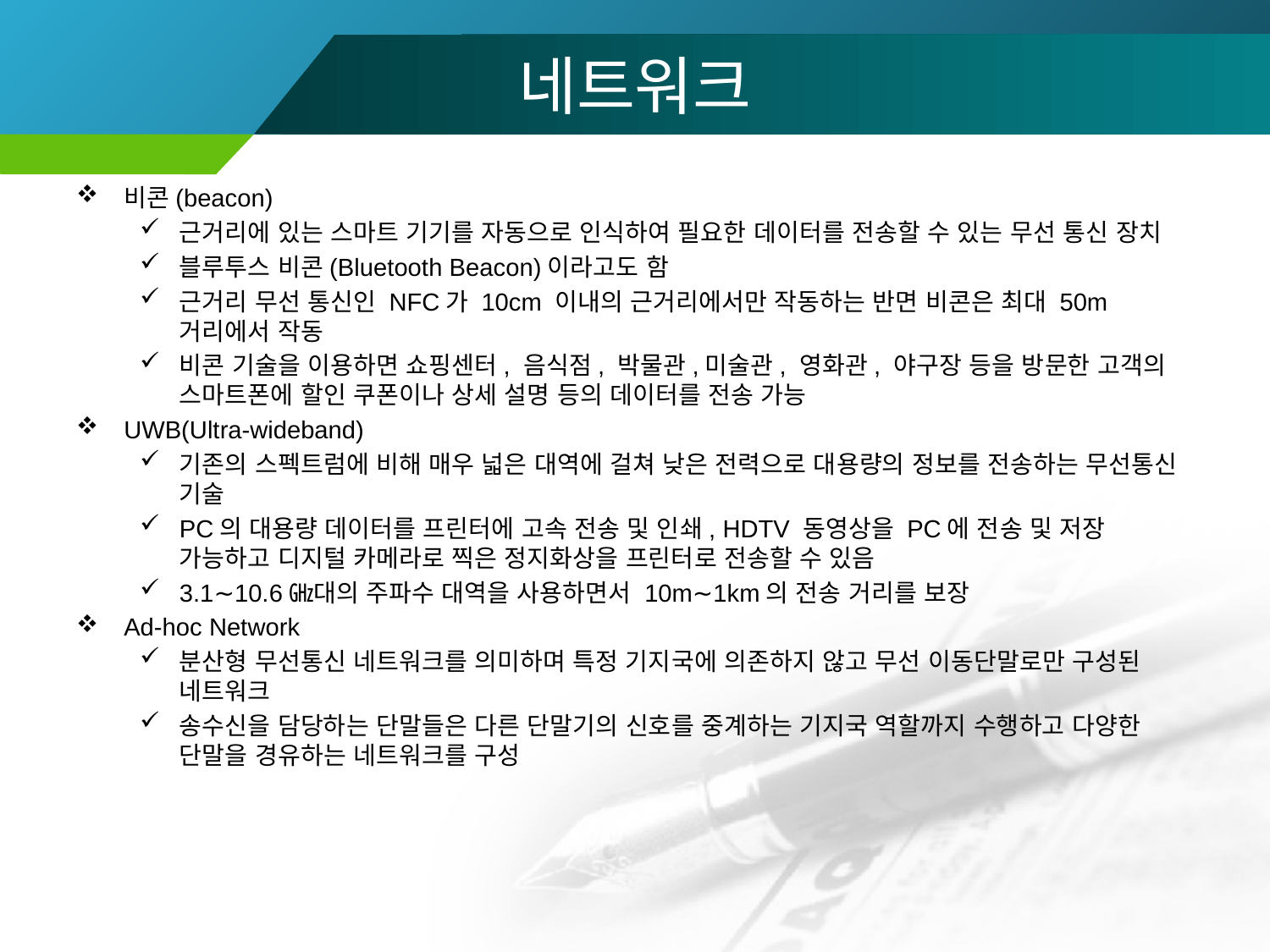

# 네트워크
비콘(beacon)
근거리에 있는 스마트 기기를 자동으로 인식하여 필요한 데이터를 전송할 수 있는 무선 통신 장치
블루투스 비콘(Bluetooth Beacon)이라고도 함
근거리 무선 통신인 NFC가 10cm 이내의 근거리에서만 작동하는 반면 비콘은 최대 50m 거리에서 작동
비콘 기술을 이용하면 쇼핑센터, 음식점, 박물관,미술관, 영화관, 야구장 등을 방문한 고객의 스마트폰에 할인 쿠폰이나 상세 설명 등의 데이터를 전송 가능
UWB(Ultra-wideband)
기존의 스펙트럼에 비해 매우 넓은 대역에 걸쳐 낮은 전력으로 대용량의 정보를 전송하는 무선통신 기술
PC의 대용량 데이터를 프린터에 고속 전송 및 인쇄, HDTV 동영상을 PC에 전송 및 저장 가능하고 디지털 카메라로 찍은 정지화상을 프린터로 전송할 수 있음
3.1∼10.6㎓대의 주파수 대역을 사용하면서 10m∼1km의 전송 거리를 보장
Ad-hoc Network
분산형 무선통신 네트워크를 의미하며 특정 기지국에 의존하지 않고 무선 이동단말로만 구성된 네트워크
송수신을 담당하는 단말들은 다른 단말기의 신호를 중계하는 기지국 역할까지 수행하고 다양한 단말을 경유하는 네트워크를 구성